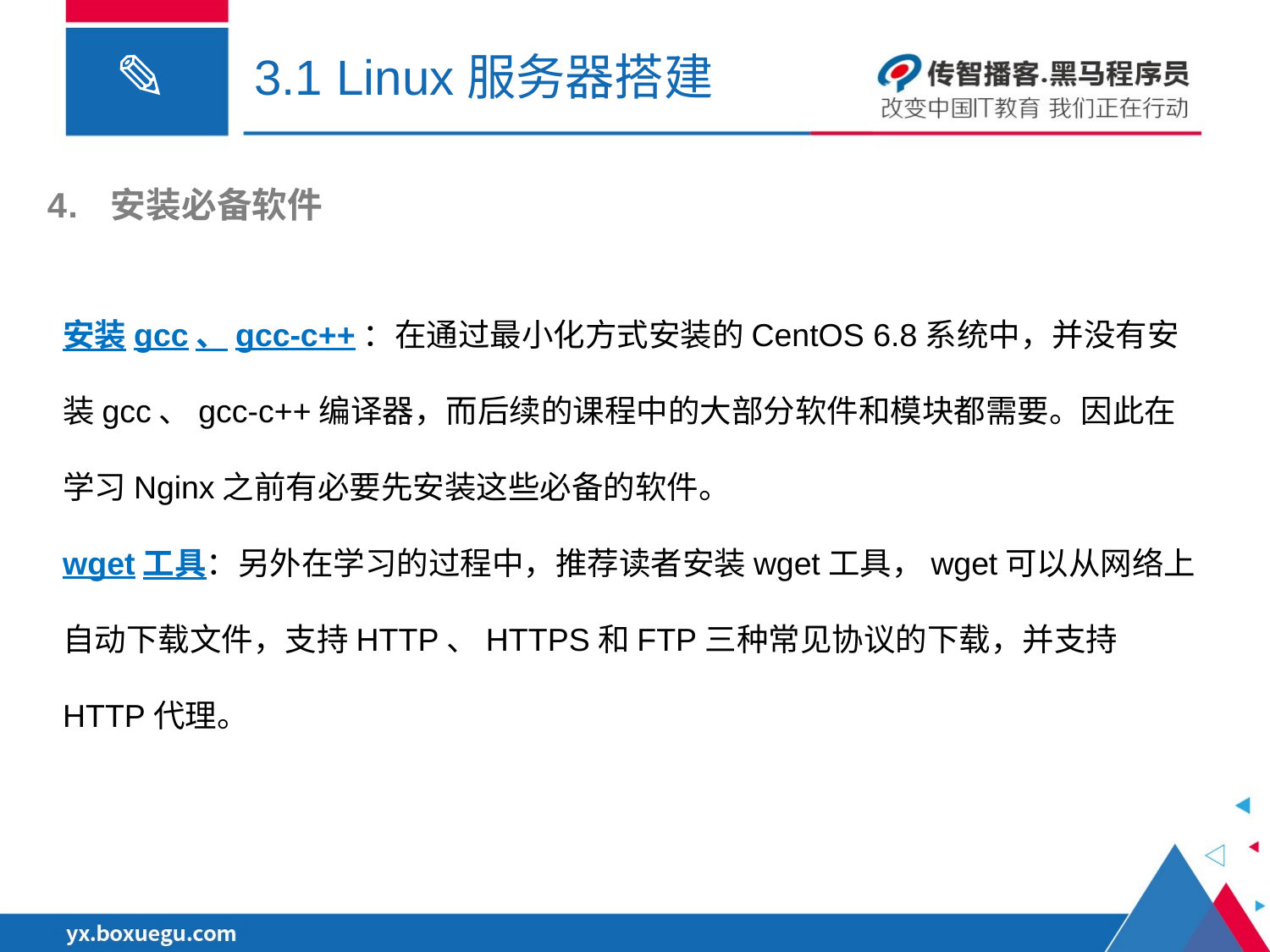

# 3.1 Linux服务器搭建
安装必备软件
安装gcc、gcc-c++：在通过最小化方式安装的CentOS 6.8系统中，并没有安装gcc、gcc-c++编译器，而后续的课程中的大部分软件和模块都需要。因此在学习Nginx之前有必要先安装这些必备的软件。
wget工具：另外在学习的过程中，推荐读者安装wget工具，wget可以从网络上自动下载文件，支持HTTP、HTTPS和FTP三种常见协议的下载，并支持HTTP代理。